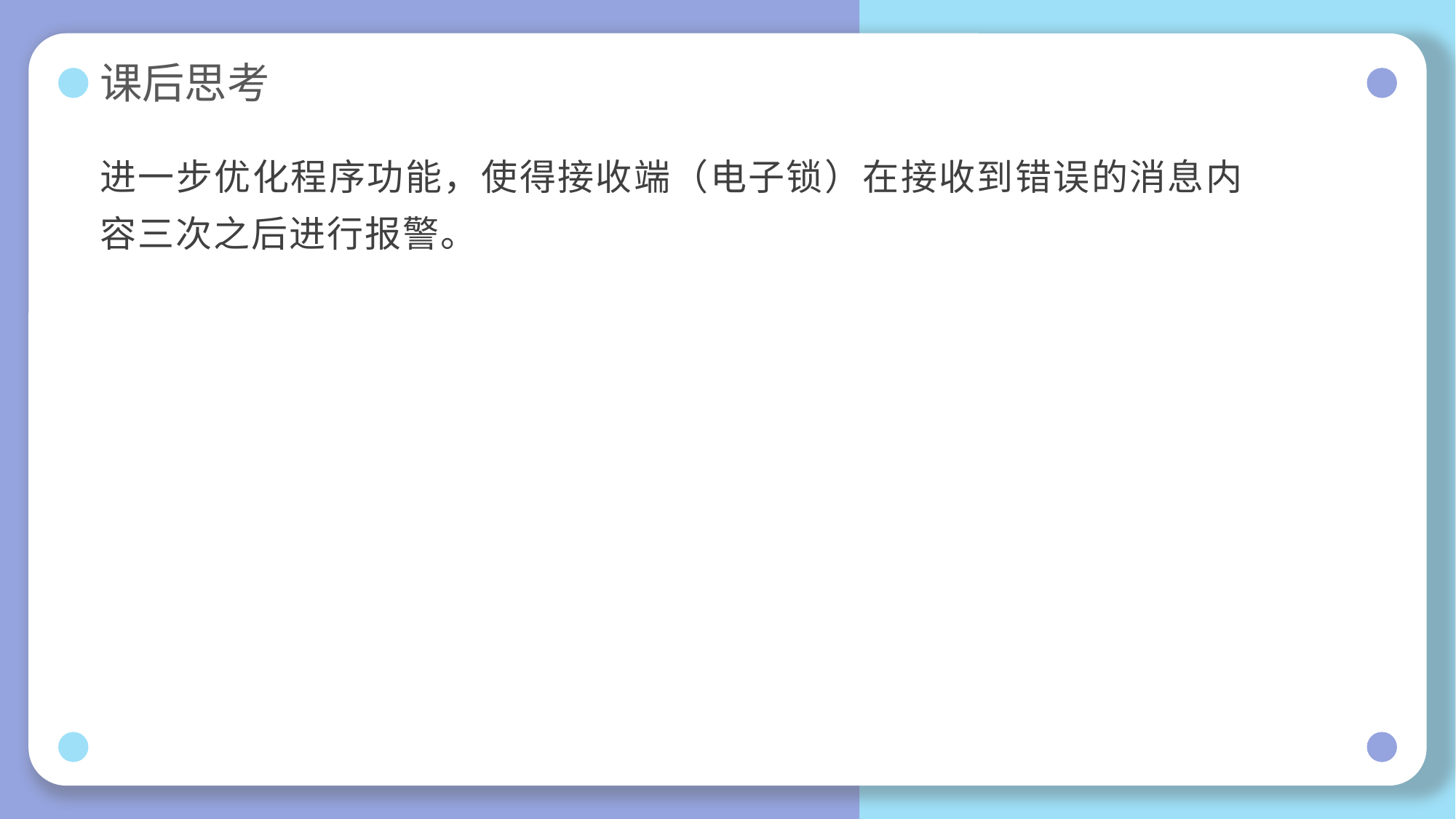

# 课后思考
进一步优化程序功能，使得接收端（电子锁）在接收到错误的消息内容三次之后进行报警。